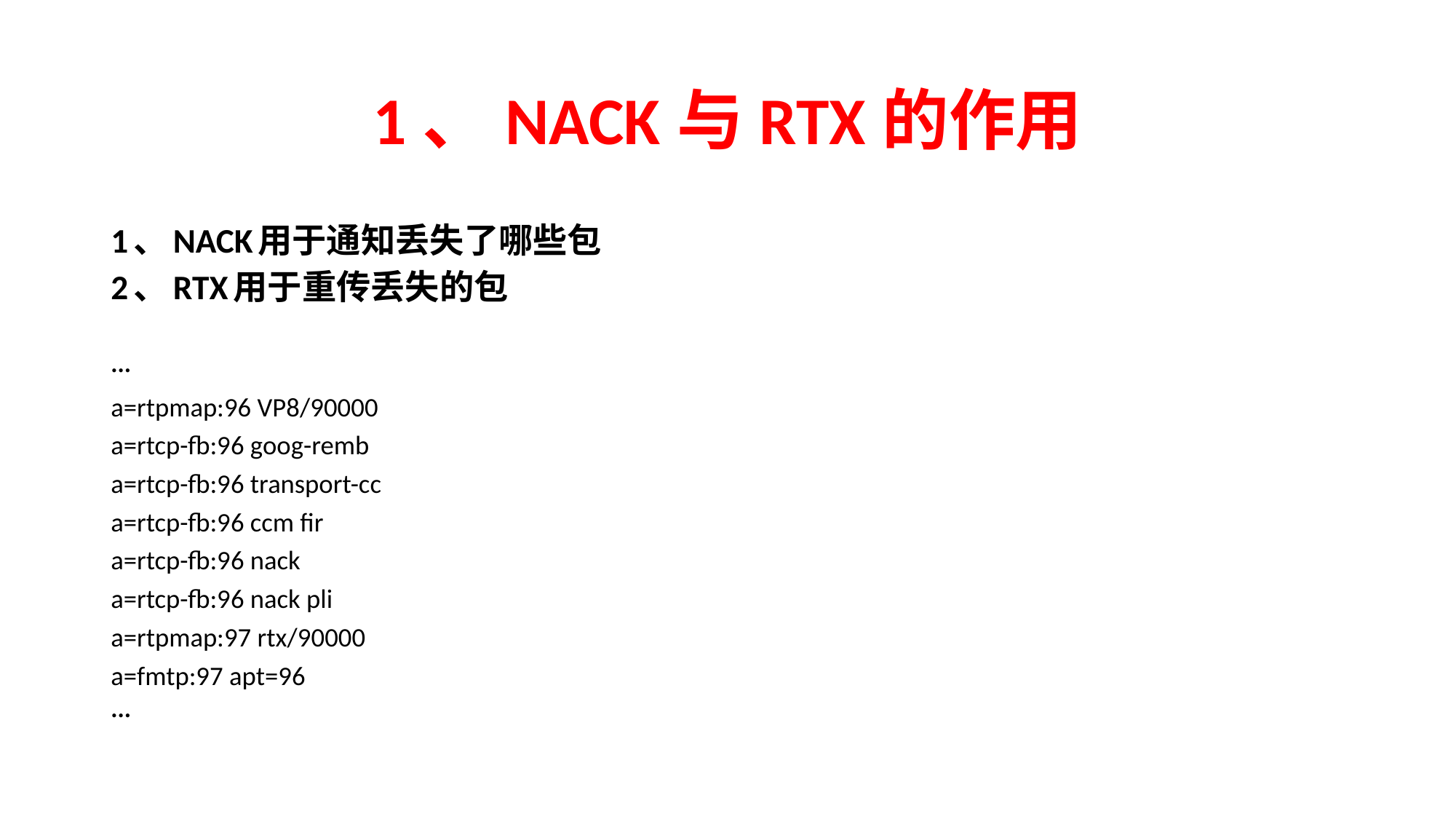

# 1、NACK与RTX的作用
1、NACK用于通知丢失了哪些包
2、RTX用于重传丢失的包

···
a=rtpmap:96 VP8/90000
a=rtcp-fb:96 goog-remb
a=rtcp-fb:96 transport-cc
a=rtcp-fb:96 ccm fir
a=rtcp-fb:96 nack
a=rtcp-fb:96 nack pli
a=rtpmap:97 rtx/90000
a=fmtp:97 apt=96
···